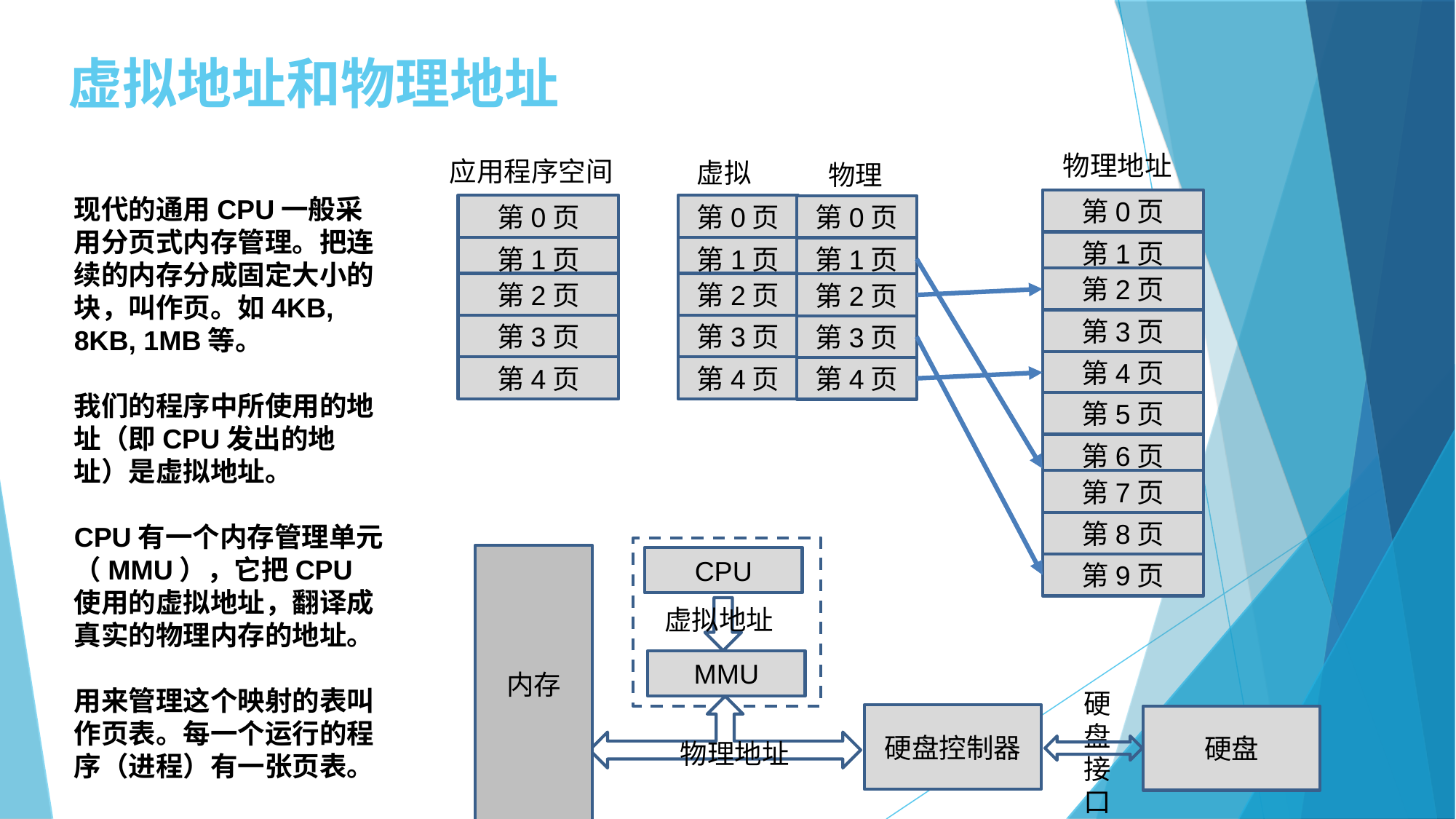

虚拟地址和物理地址
物理地址
应用程序空间
虚拟
物理
第0页
第0页
第0页
第0页
第1页
第1页
第1页
第1页
第2页
第2页
第2页
第2页
第3页
第3页
第3页
第3页
第4页
第4页
第4页
第4页
第5页
第6页
第7页
第8页
第9页

现代的通用CPU一般采用分页式内存管理。把连续的内存分成固定大小的块，叫作页。如4KB, 8KB, 1MB等。

我们的程序中所使用的地址（即CPU发出的地址）是虚拟地址。

CPU有一个内存管理单元（MMU），它把CPU使用的虚拟地址，翻译成真实的物理内存的地址。

用来管理这个映射的表叫作页表。每一个运行的程序（进程）有一张页表。

内存
CPU
虚拟地址

MMU
硬盘接口

硬盘控制器
硬盘
物理地址